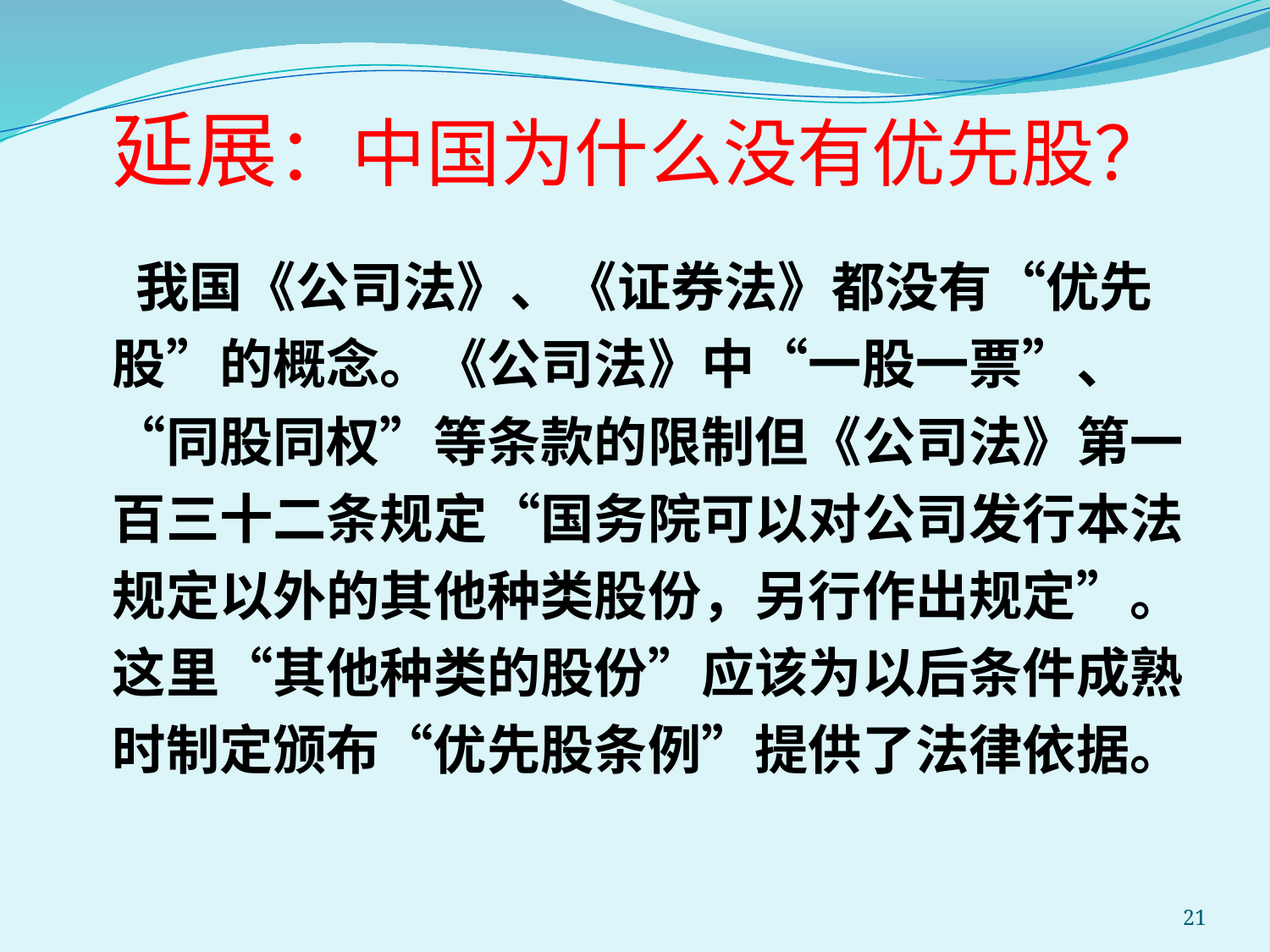

# 延展：中国为什么没有优先股？

      我国《公司法》、《证券法》都没有“优先股”的概念。《公司法》中“一股一票”、“同股同权”等条款的限制但《公司法》第一百三十二条规定“国务院可以对公司发行本法规定以外的其他种类股份，另行作出规定”。这里“其他种类的股份”应该为以后条件成熟时制定颁布“优先股条例”提供了法律依据。
21